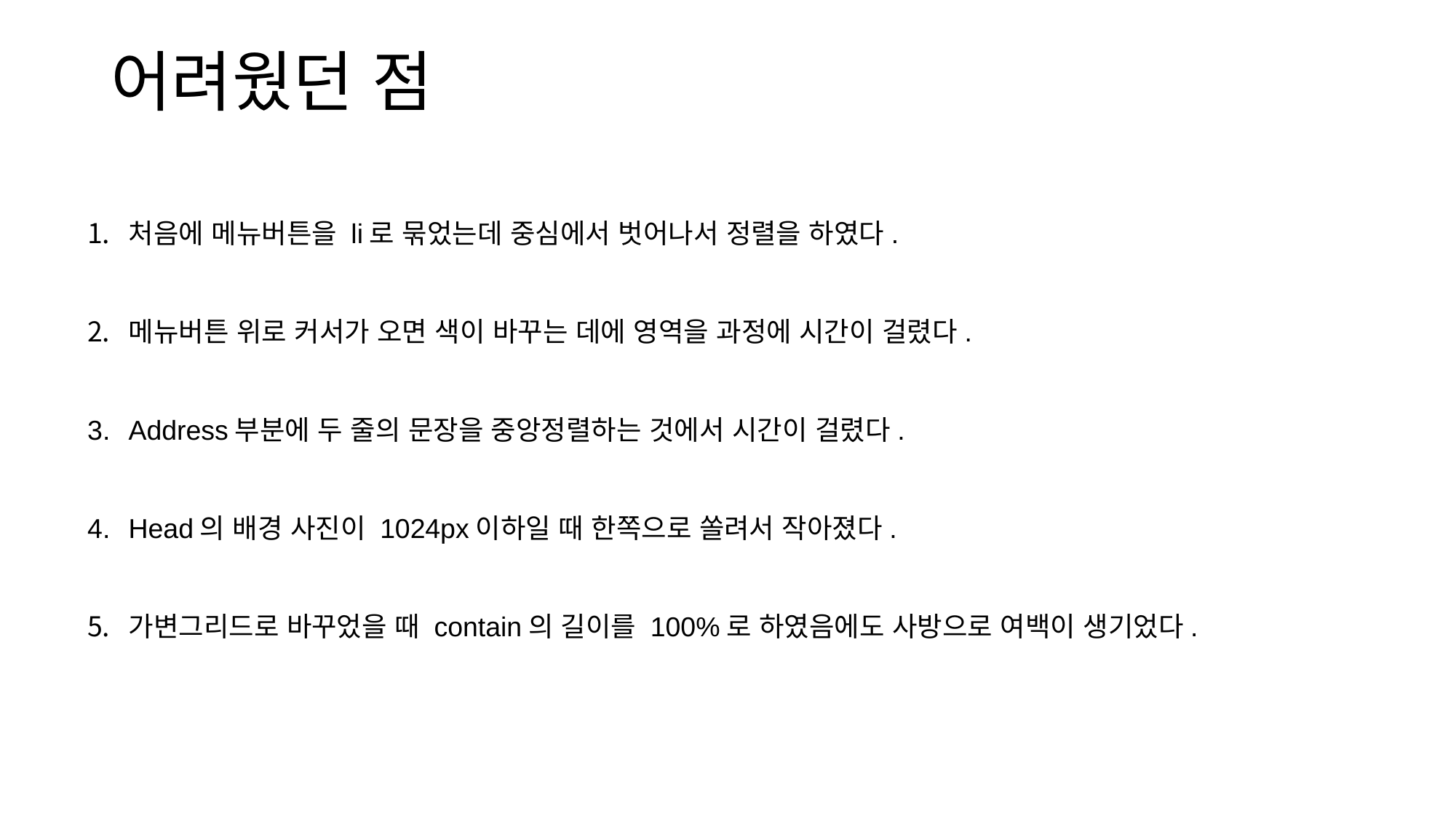

# 어려웠던 점
처음에 메뉴버튼을 li로 묶었는데 중심에서 벗어나서 정렬을 하였다.

메뉴버튼 위로 커서가 오면 색이 바꾸는 데에 영역을 과정에 시간이 걸렸다.

Address부분에 두 줄의 문장을 중앙정렬하는 것에서 시간이 걸렸다.

Head의 배경 사진이 1024px이하일 때 한쪽으로 쏠려서 작아졌다.

가변그리드로 바꾸었을 때 contain의 길이를 100%로 하였음에도 사방으로 여백이 생기었다.